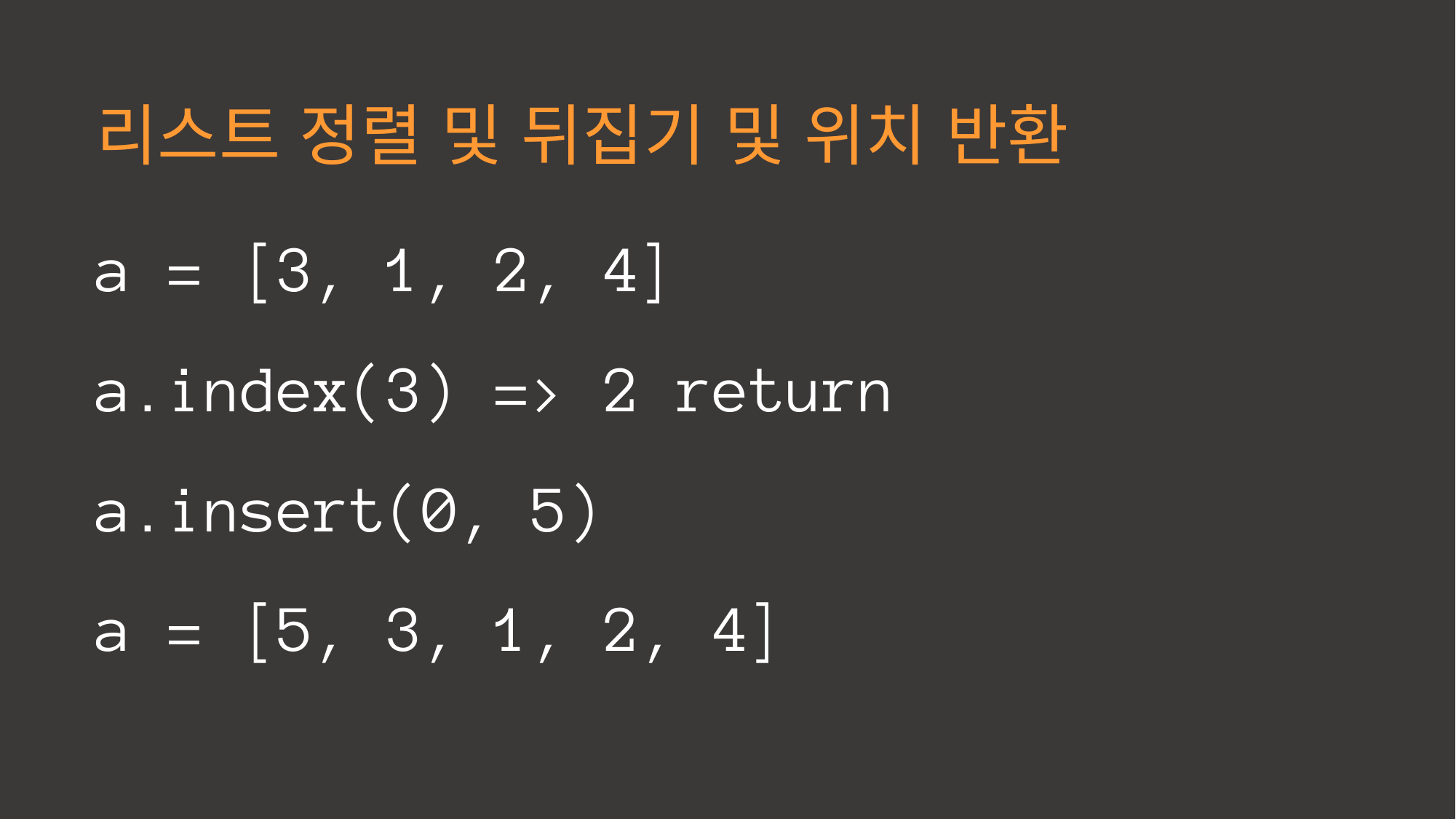

리스트 정렬 및 뒤집기 및 위치 반환
a = [3, 1, 2, 4]
a.index(3) => 2 return
a.insert(0, 5)
a = [5, 3, 1, 2, 4]